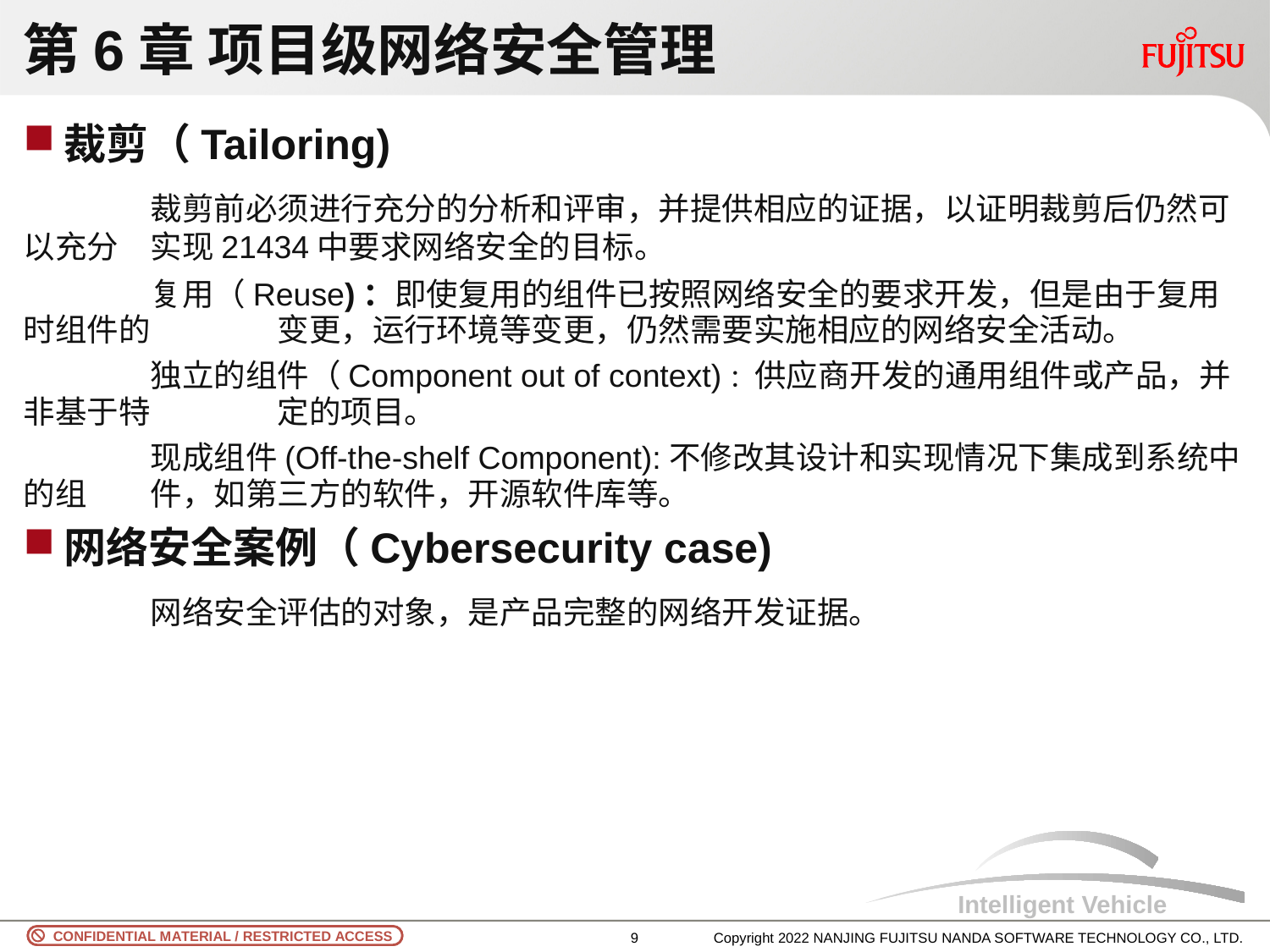

# 第6章 项目级网络安全管理
裁剪（Tailoring)
	裁剪前必须进行充分的分析和评审，并提供相应的证据，以证明裁剪后仍然可以充分	实现21434中要求网络安全的目标。
	复用（Reuse)：即使复用的组件已按照网络安全的要求开发，但是由于复用时组件的	变更，运行环境等变更，仍然需要实施相应的网络安全活动。
	独立的组件（Component out of context)：供应商开发的通用组件或产品，并非基于特	定的项目。
	现成组件(Off-the-shelf Component):不修改其设计和实现情况下集成到系统中的组	件，如第三方的软件，开源软件库等。
网络安全案例（Cybersecurity case)
	网络安全评估的对象，是产品完整的网络开发证据。

9
Copyright 2022 NANJING FUJITSU NANDA SOFTWARE TECHNOLOGY CO., LTD.